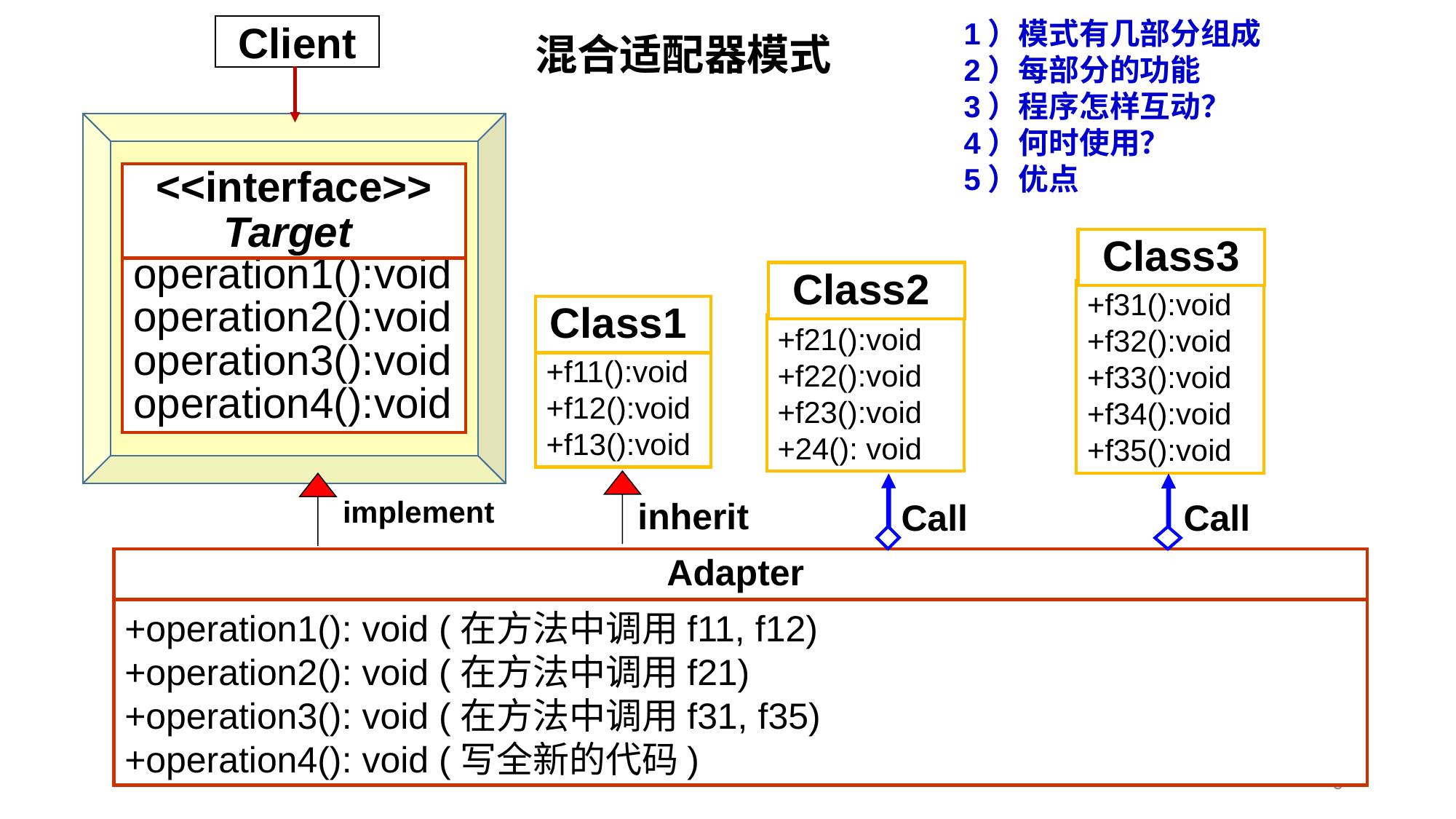

1）模式有几部分组成
2）每部分的功能
3）程序怎样互动？
4）何时使用？
5）优点
Client
混合适配器模式

<<interface>>
Target
Class3
operation1():void
operation2():void
operation3():void
operation4():void
Class2
+f31():void
+f32():void
+f33():void
+f34():void
+f35():void
Class1
+f21():void
+f22():void
+f23():void
+24(): void
+f11():void
+f12():void
+f13():void

implement
inherit
Call
Call
Adapter
+operation1(): void (在方法中调用f11, f12)
+operation2(): void (在方法中调用f21)
+operation3(): void (在方法中调用f31, f35)
+operation4(): void (写全新的代码)
9